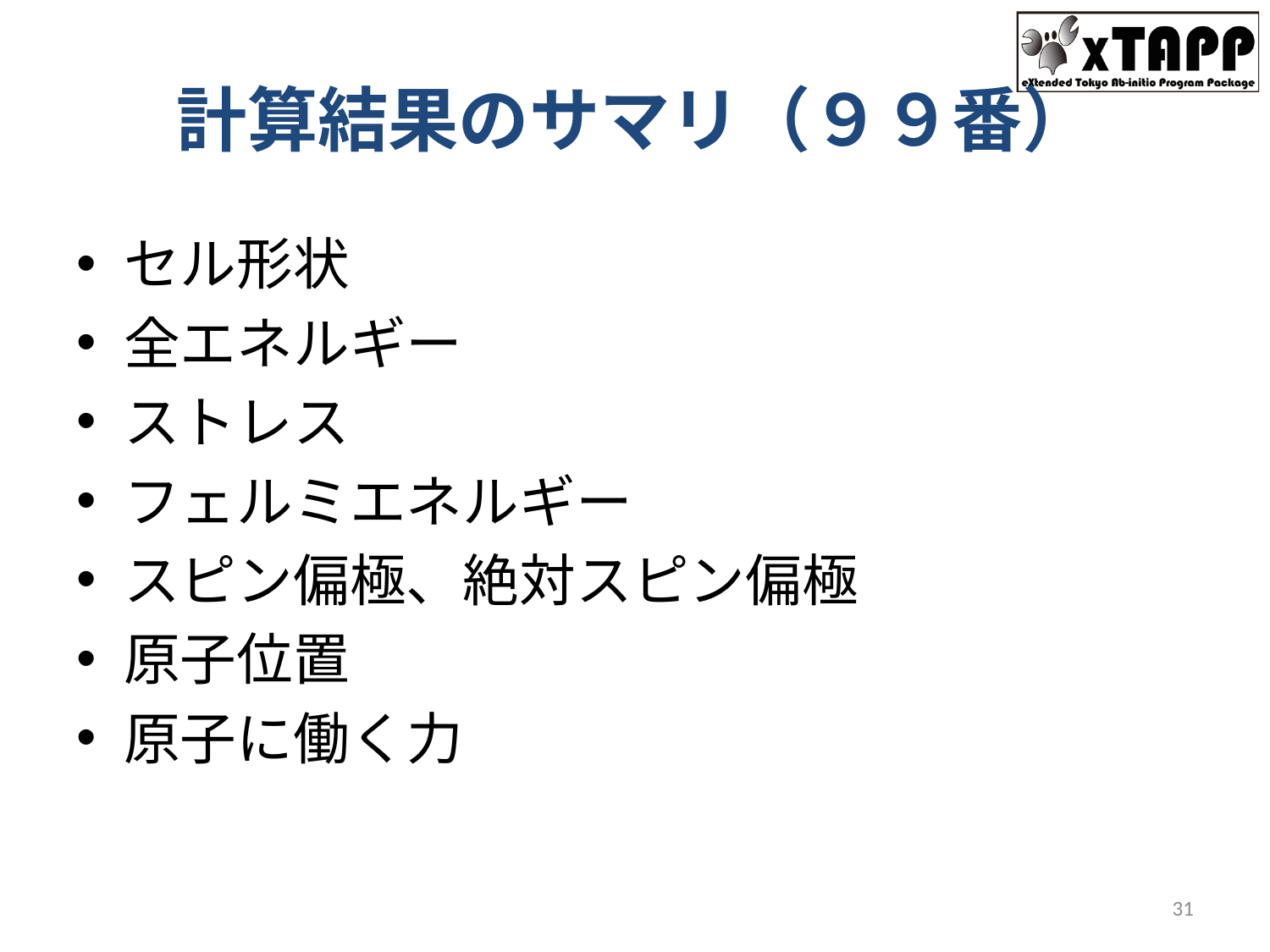

# 計算結果のサマリ（９９番）
セル形状
全エネルギー
ストレス
フェルミエネルギー
スピン偏極、絶対スピン偏極
原子位置
原子に働く力
31